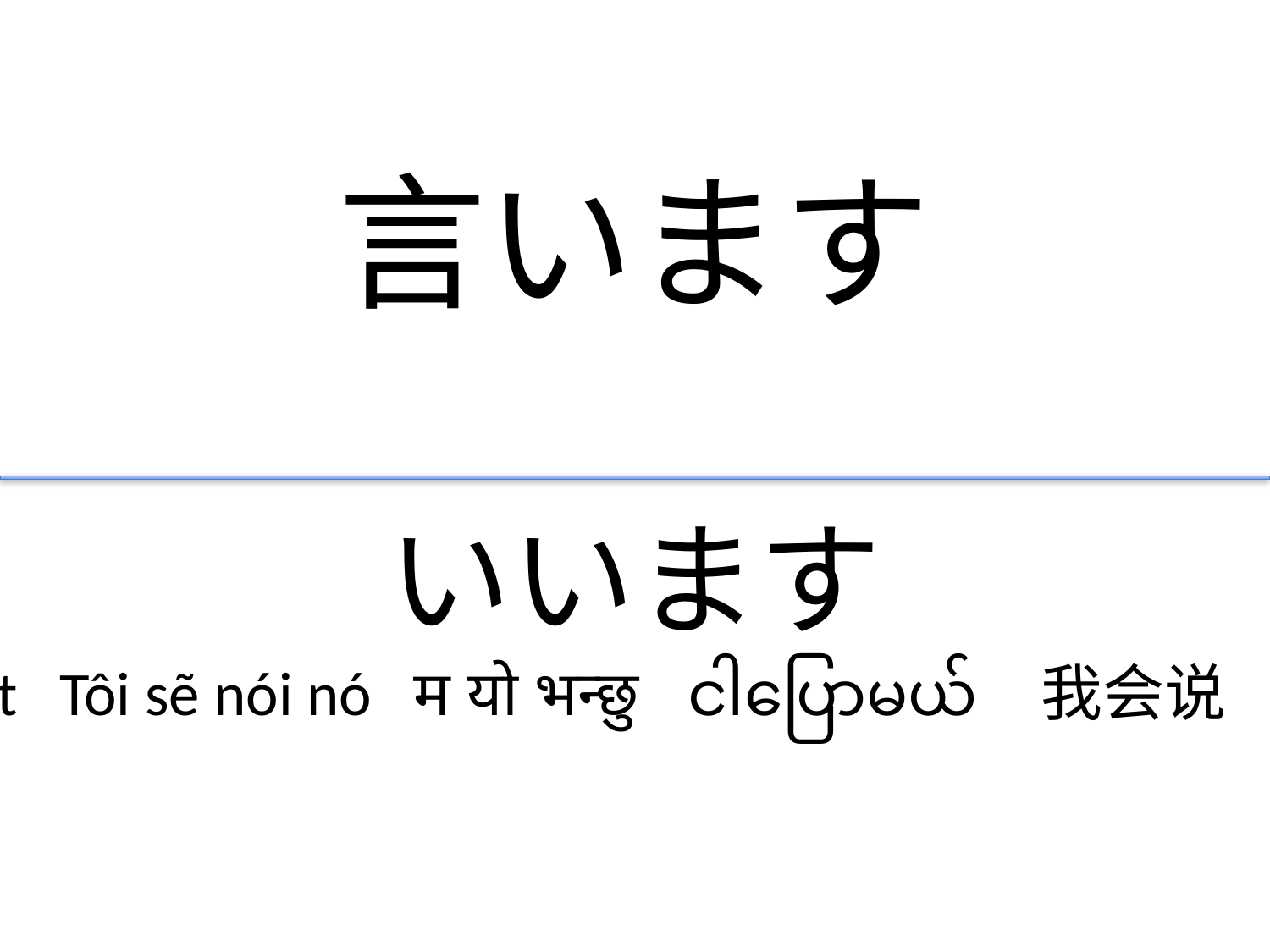

言います

いいます
I'll say it   Tôi sẽ nói nó   म यो भन्छु   ငါပြောမယ်   我会说   我會說